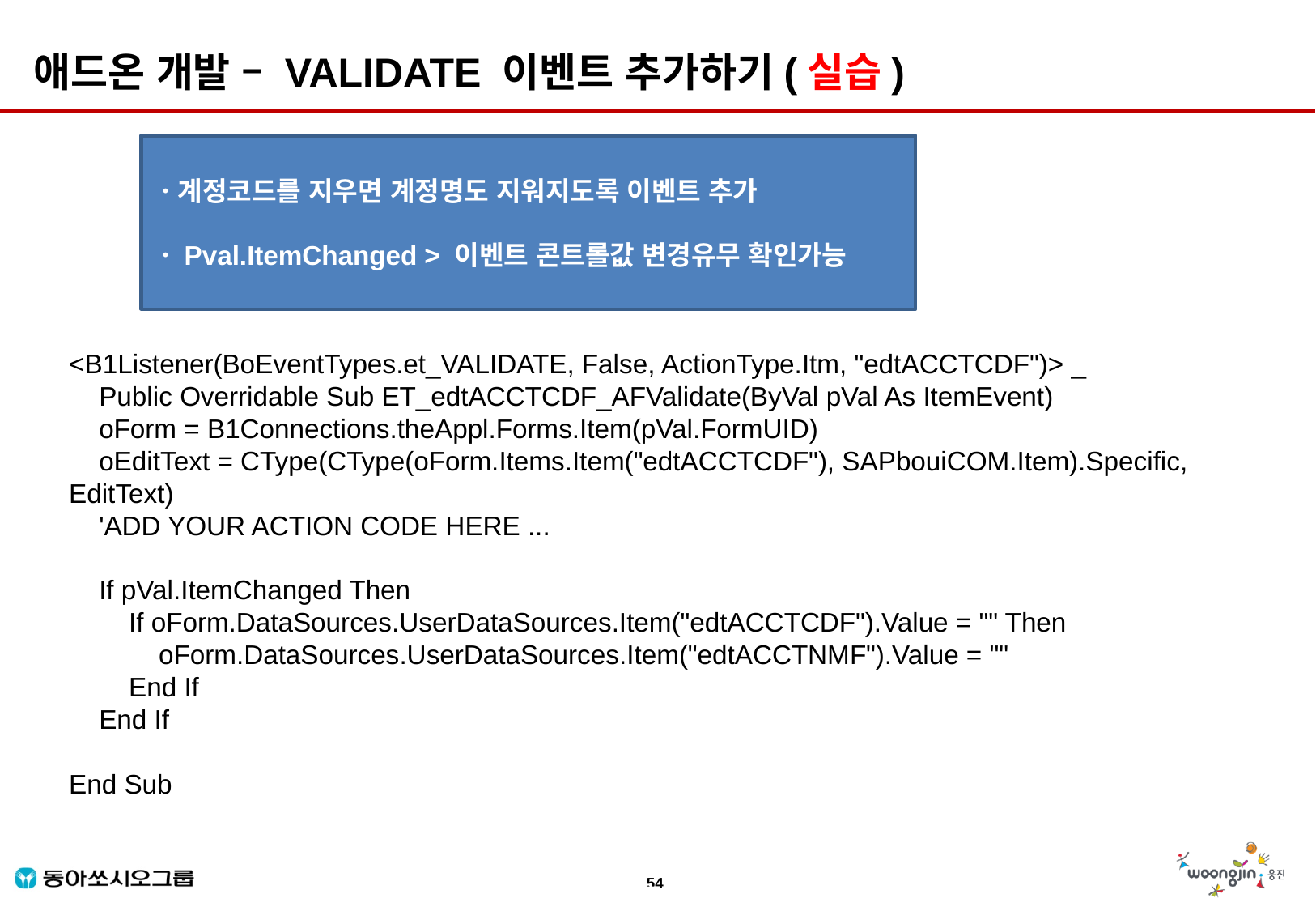

애드온 개발 – VALIDATE 이벤트 추가하기(실습)

ㆍ계정코드를 지우면 계정명도 지워지도록 이벤트 추가

ㆍPval.ItemChanged > 이벤트 콘트롤값 변경유무 확인가능

<B1Listener(BoEventTypes.et_VALIDATE, False, ActionType.Itm, "edtACCTCDF")> _
    Public Overridable Sub ET_edtACCTCDF_AFValidate(ByVal pVal As ItemEvent)
    oForm = B1Connections.theAppl.Forms.Item(pVal.FormUID)
    oEditText = CType(CType(oForm.Items.Item("edtACCTCDF"), SAPbouiCOM.Item).Specific, EditText)
    'ADD YOUR ACTION CODE HERE ...

    If pVal.ItemChanged Then
        If oForm.DataSources.UserDataSources.Item("edtACCTCDF").Value = "" Then
            oForm.DataSources.UserDataSources.Item("edtACCTNMF").Value = ""
        End If
    End If

End Sub